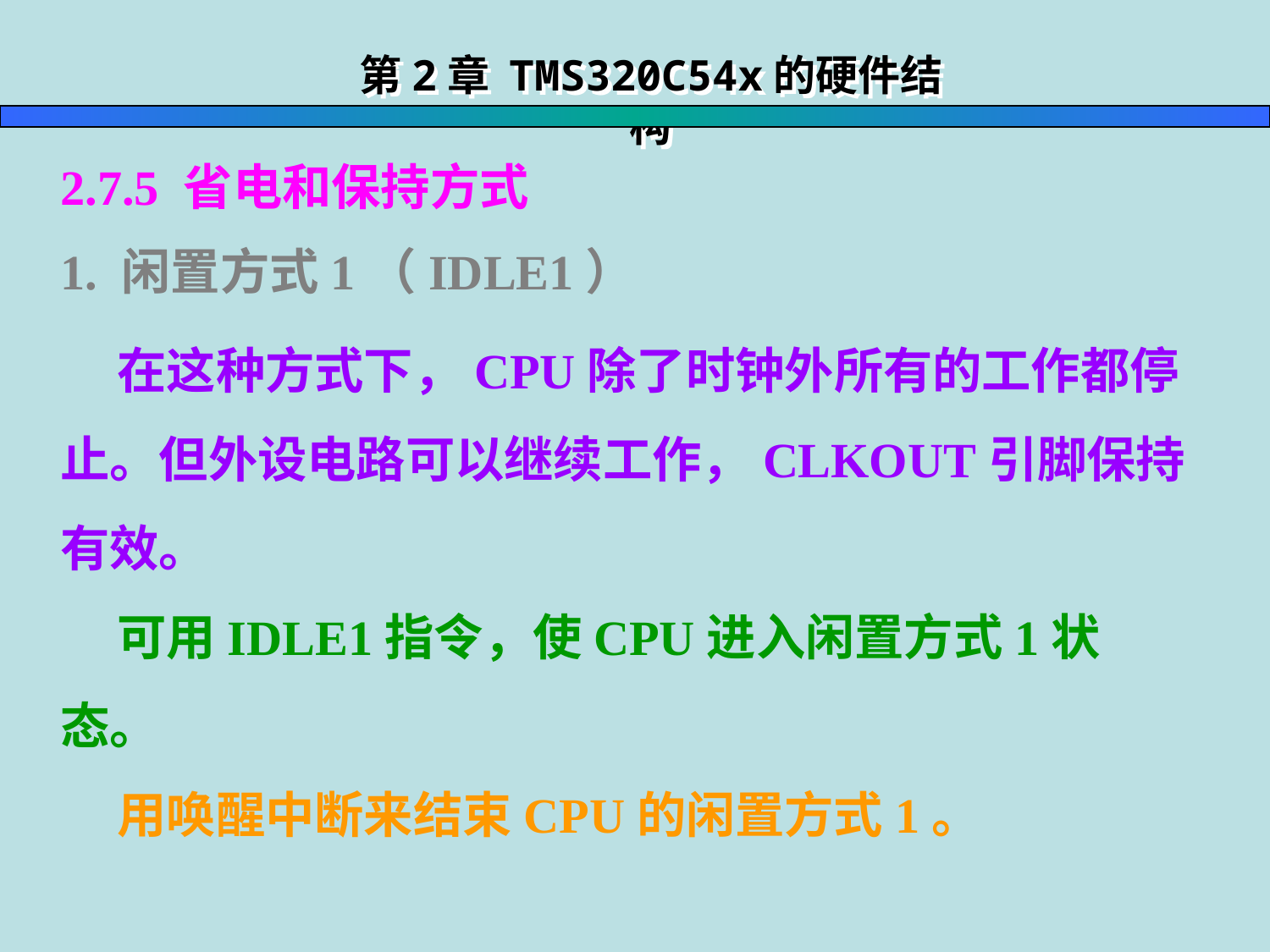

第2章 TMS320C54x的硬件结构

2.7.5 省电和保持方式
1. 闲置方式1（IDLE1）
    在这种方式下，CPU除了时钟外所有的工作都停止。但外设电路可以继续工作，CLKOUT引脚保持有效。
    可用IDLE1指令，使CPU进入闲置方式1状态。
    用唤醒中断来结束CPU的闲置方式1。
193